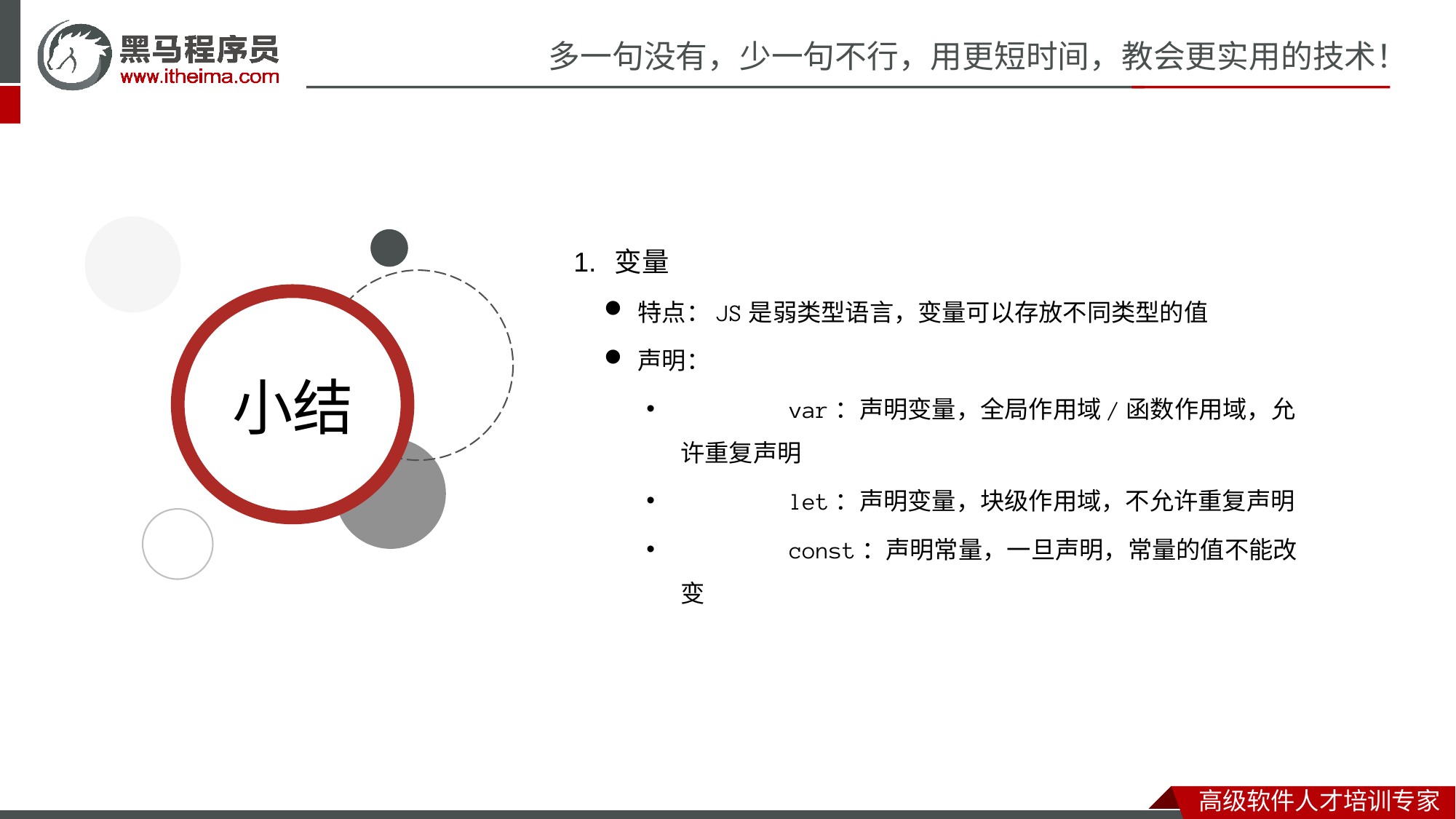

变量
特点：JS是弱类型语言，变量可以存放不同类型的值
声明：
	var：声明变量，全局作用域/函数作用域，允许重复声明
	let：声明变量，块级作用域，不允许重复声明
	const：声明常量，一旦声明，常量的值不能改变